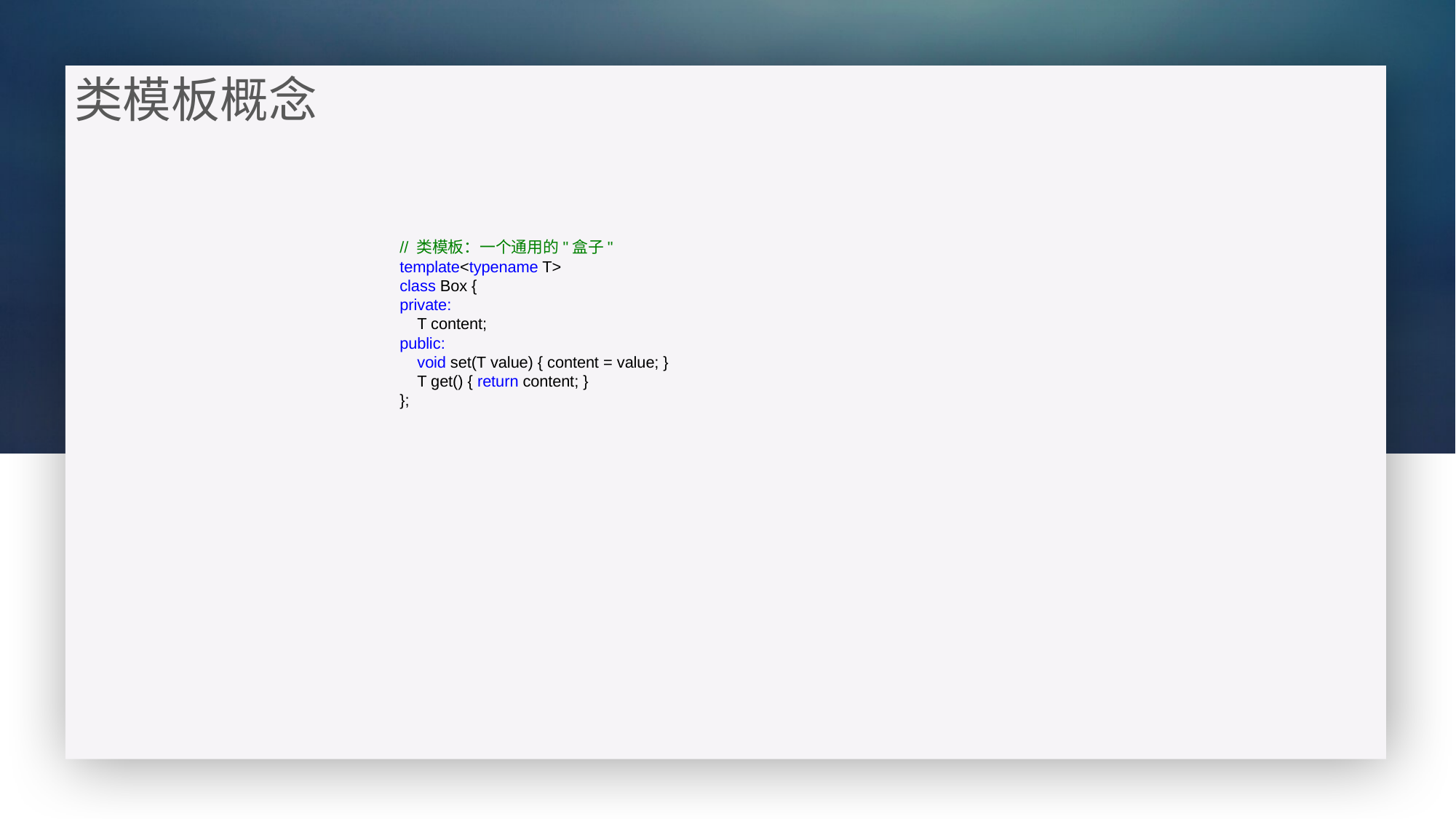

类模板概念

// 类模板：一个通用的"盒子"
template<typename T>
class Box {
private:
    T content;
public:
    void set(T value) { content = value; }
    T get() { return content; }
};